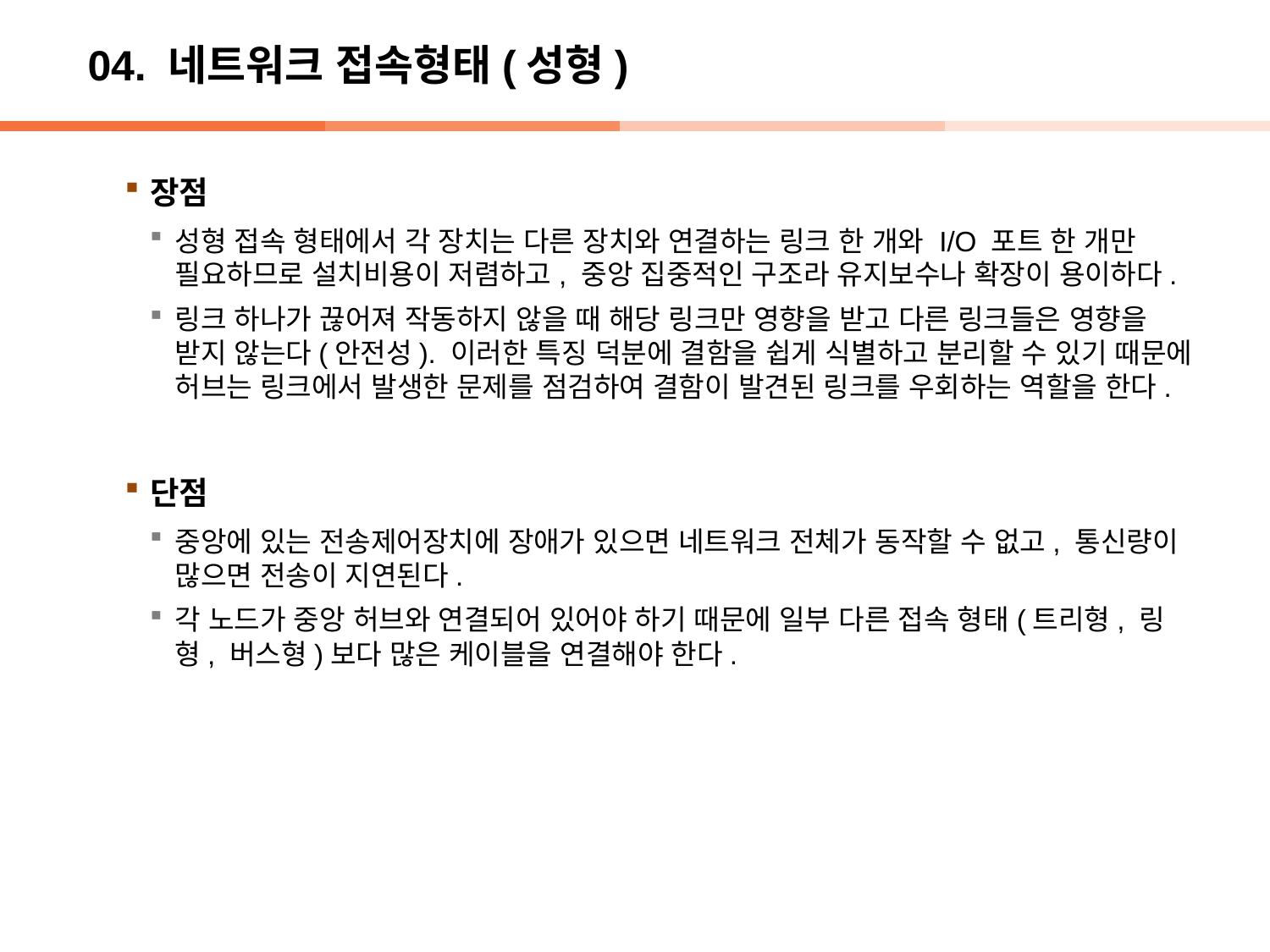

# 04. 네트워크 접속형태(성형)
장점
성형 접속 형태에서 각 장치는 다른 장치와 연결하는 링크 한 개와 I/O 포트 한 개만 필요하므로 설치비용이 저렴하고, 중앙 집중적인 구조라 유지보수나 확장이 용이하다.
링크 하나가 끊어져 작동하지 않을 때 해당 링크만 영향을 받고 다른 링크들은 영향을 받지 않는다(안전성). 이러한 특징 덕분에 결함을 쉽게 식별하고 분리할 수 있기 때문에 허브는 링크에서 발생한 문제를 점검하여 결함이 발견된 링크를 우회하는 역할을 한다.

단점
중앙에 있는 전송제어장치에 장애가 있으면 네트워크 전체가 동작할 수 없고, 통신량이 많으면 전송이 지연된다.
각 노드가 중앙 허브와 연결되어 있어야 하기 때문에 일부 다른 접속 형태(트리형, 링형, 버스형)보다 많은 케이블을 연결해야 한다.